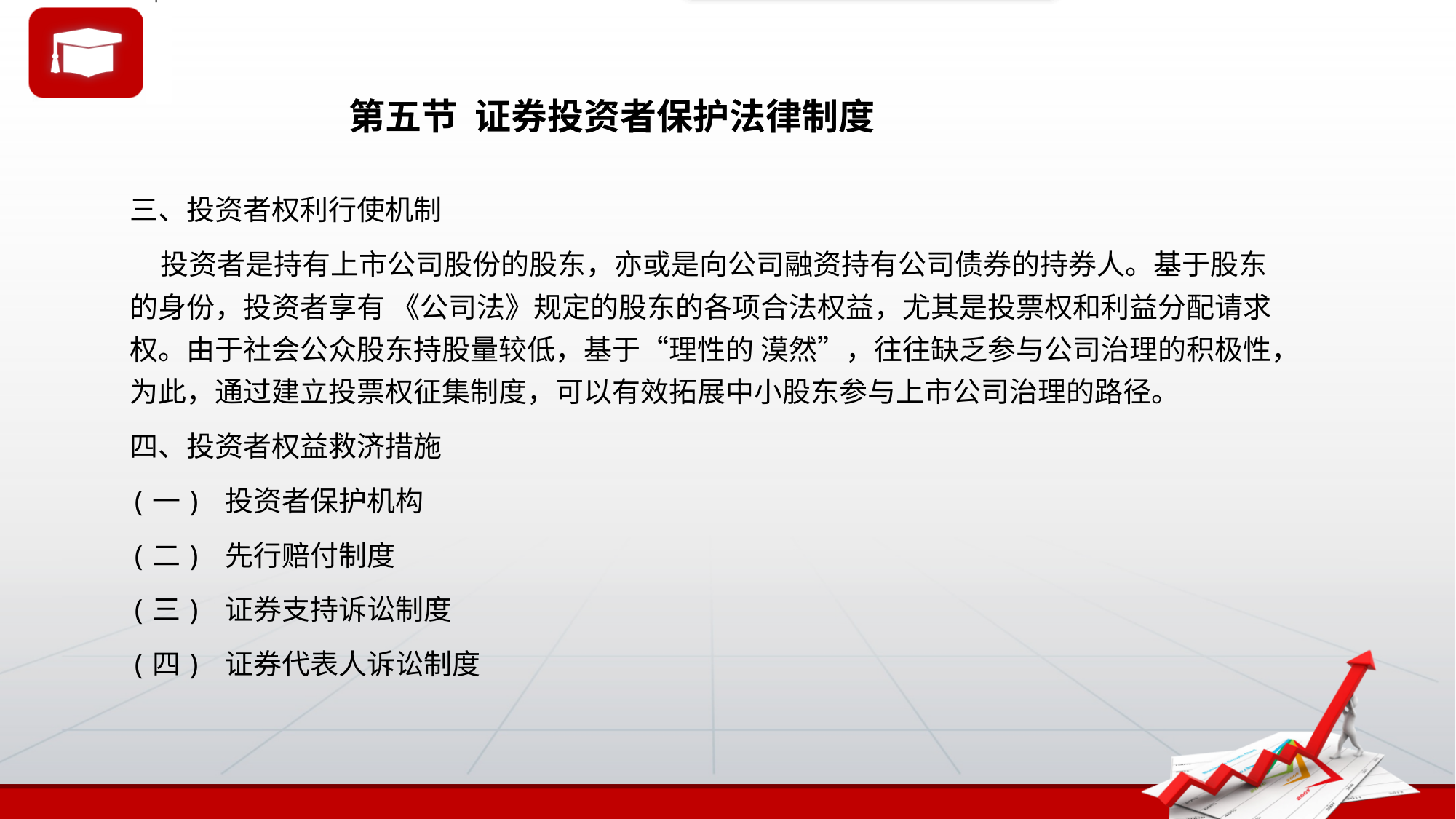

# 第五节  证券投资者保护法律制度
三、投资者权利行使机制
    投资者是持有上市公司股份的股东，亦或是向公司融资持有公司债券的持券人。基于股东的身份，投资者享有 《公司法》规定的股东的各项合法权益，尤其是投票权和利益分配请求权。由于社会公众股东持股量较低，基于“理性的 漠然”，往往缺乏参与公司治理的积极性，为此，通过建立投票权征集制度，可以有效拓展中小股东参与上市公司治理的路径。
四、投资者权益救济措施
(一) 投资者保护机构
(二) 先行赔付制度
(三) 证券支持诉讼制度
(四) 证券代表人诉讼制度